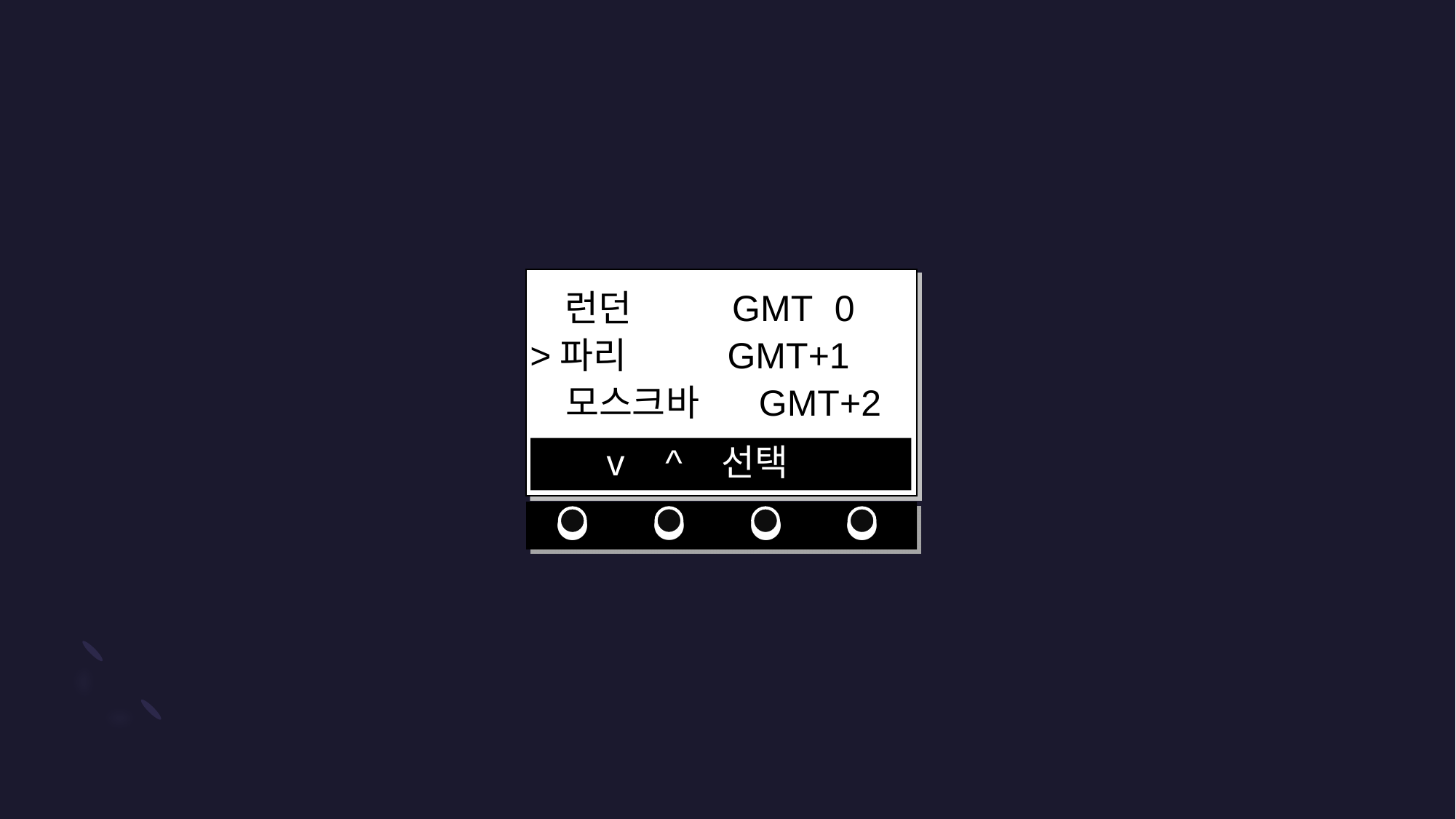

런던         GMT+0
 >파리         GMT+1
 모스크바     GMT+2
       v    ^   선택